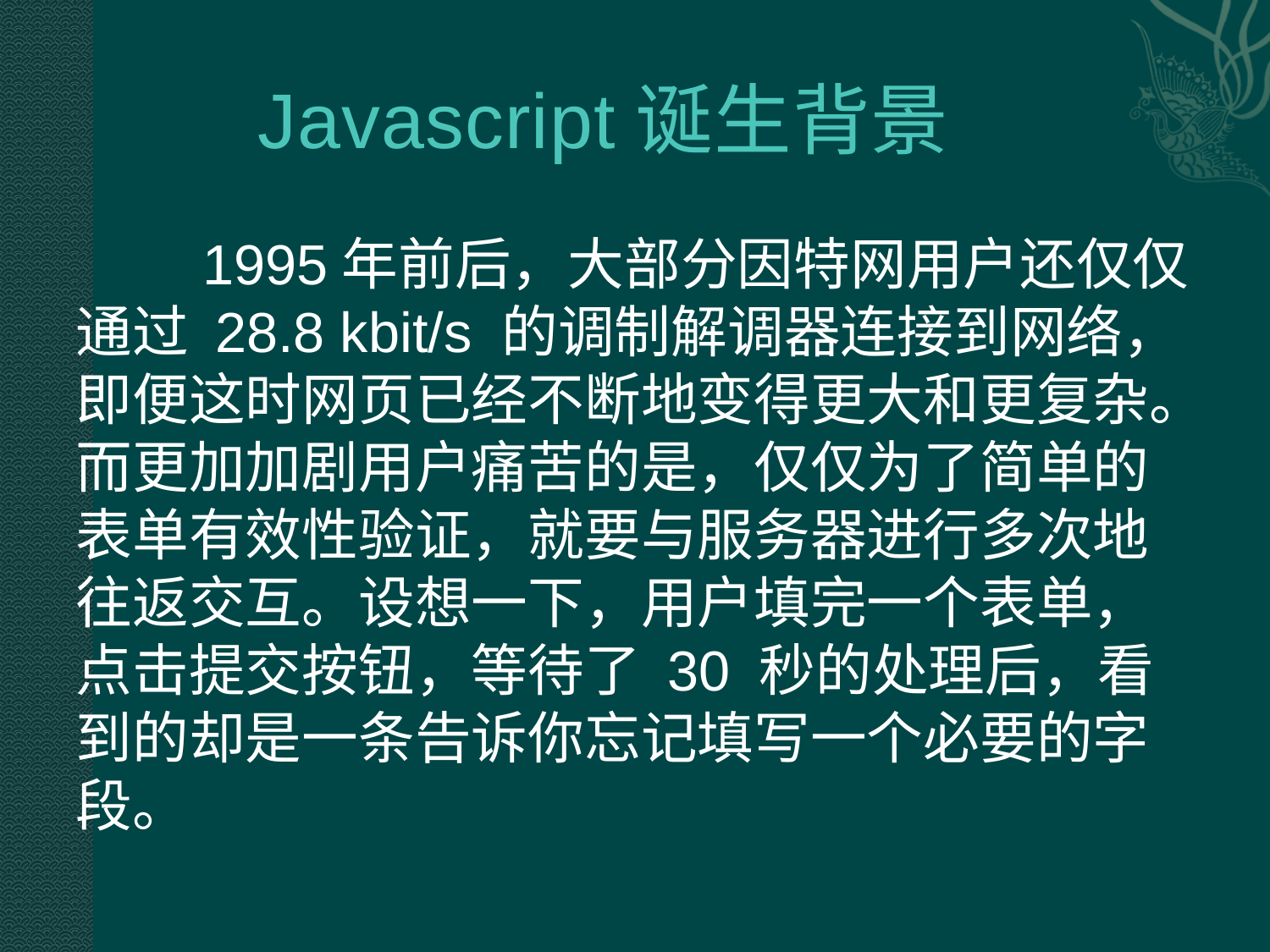

# Javascript诞生背景
	1995年前后，大部分因特网用户还仅仅通过 28.8 kbit/s 的调制解调器连接到网络，即便这时网页已经不断地变得更大和更复杂。而更加加剧用户痛苦的是，仅仅为了简单的表单有效性验证，就要与服务器进行多次地往返交互。设想一下，用户填完一个表单，点击提交按钮，等待了 30 秒的处理后，看到的却是一条告诉你忘记填写一个必要的字段。